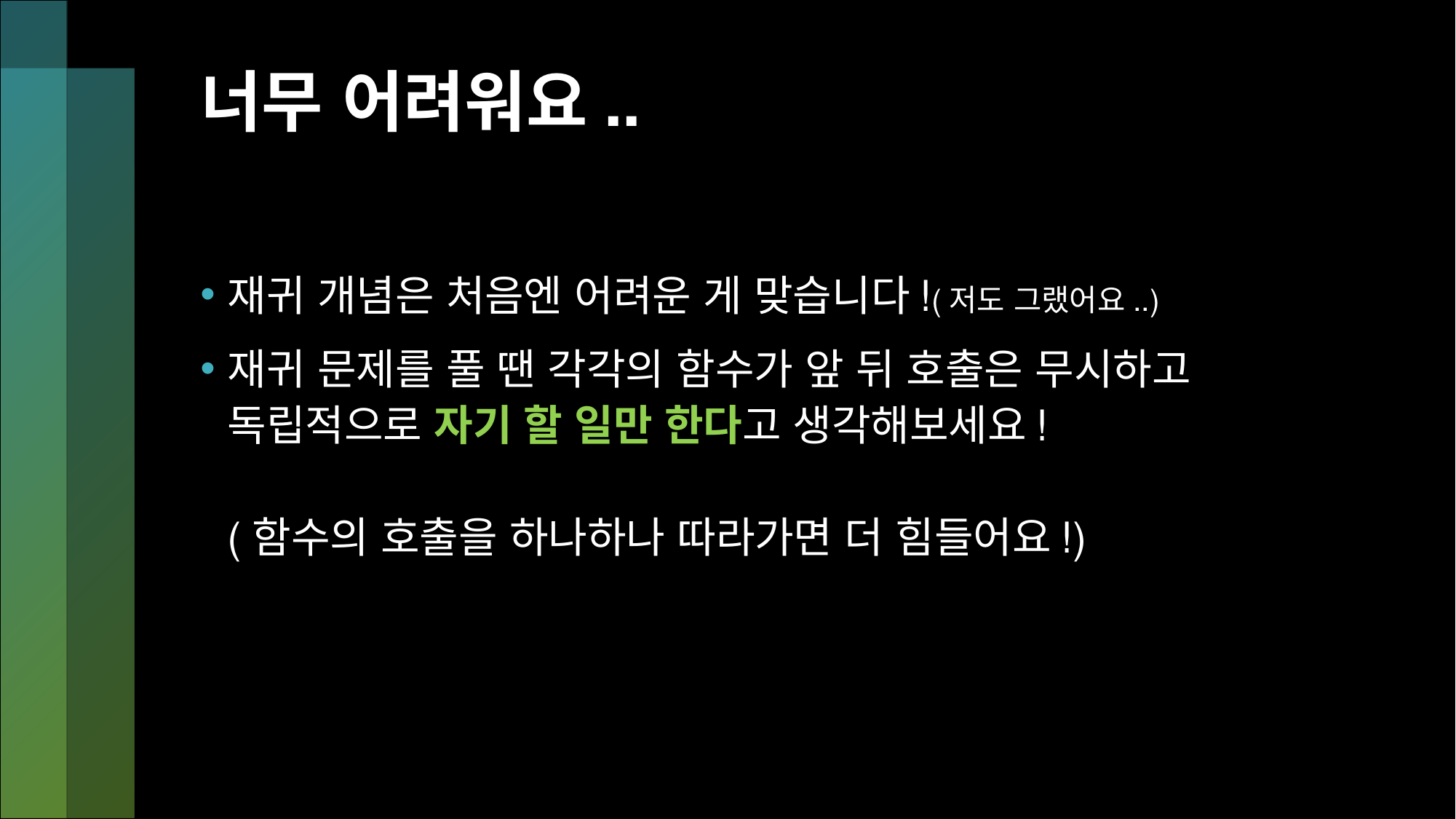

# 너무 어려워요..
재귀 개념은 처음엔 어려운 게 맞습니다!(저도 그랬어요..)
재귀 문제를 풀 땐 각각의 함수가 앞 뒤 호출은 무시하고
독립적으로 자기 할 일만 한다고 생각해보세요!
(함수의 호출을 하나하나 따라가면 더 힘들어요!)